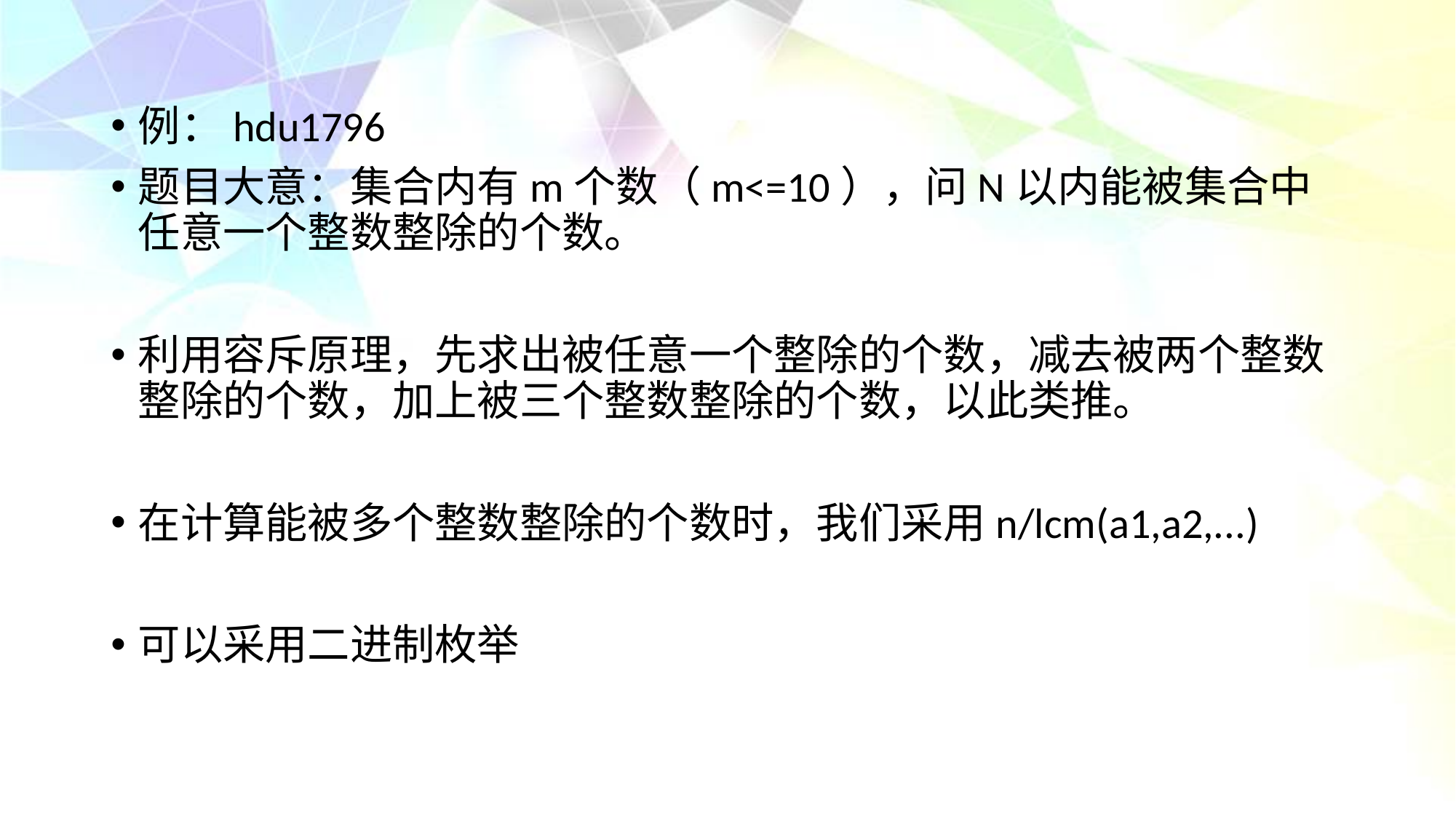

例：hdu1796
题目大意：集合内有m个数（m<=10），问N以内能被集合中任意一个整数整除的个数。

利用容斥原理，先求出被任意一个整除的个数，减去被两个整数整除的个数，加上被三个整数整除的个数，以此类推。

在计算能被多个整数整除的个数时，我们采用n/lcm(a1,a2,...)

可以采用二进制枚举